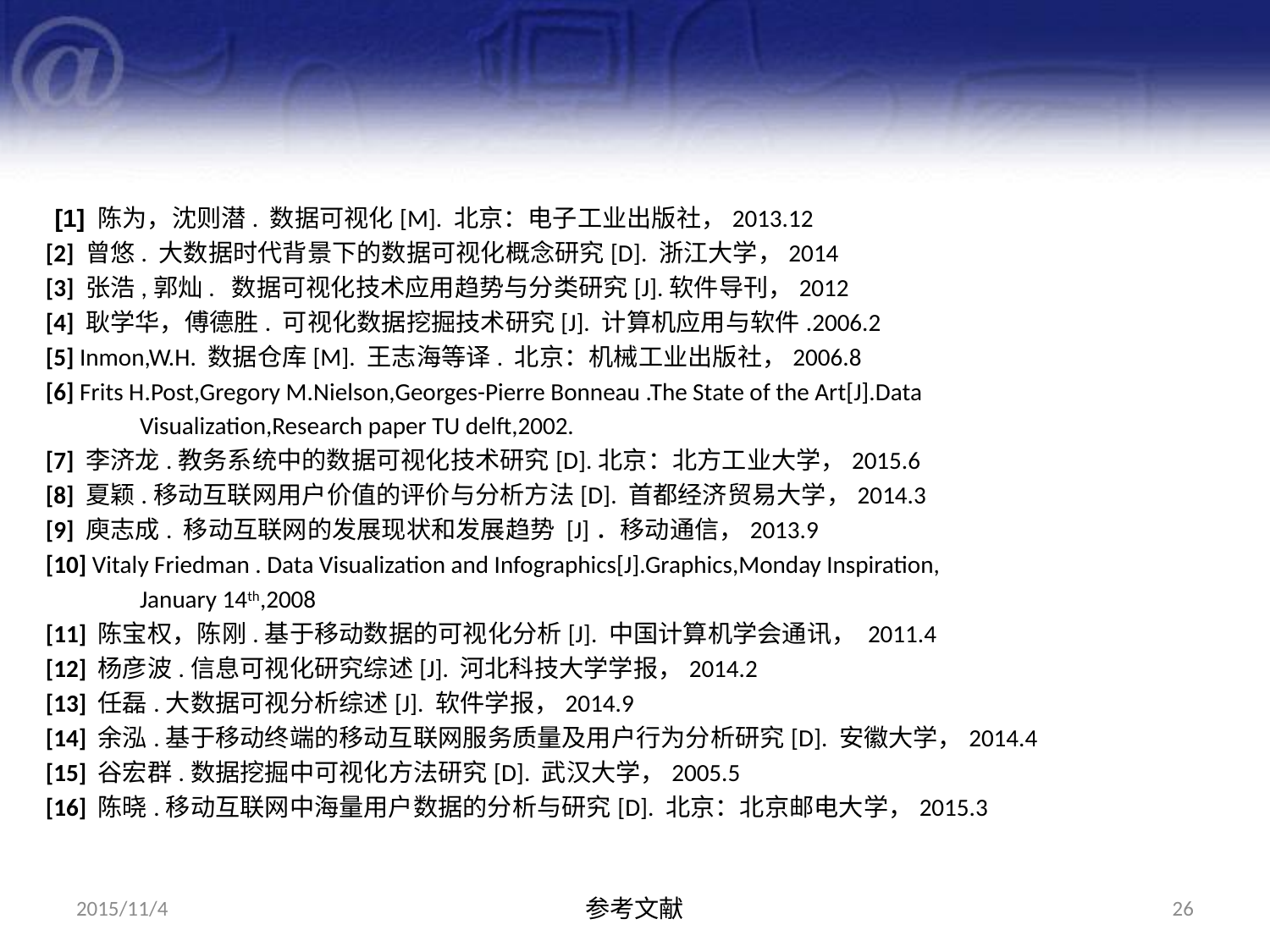

[1] 陈为，沈则潜. 数据可视化[M]. 北京：电子工业出版社，2013.12
      [2] 曾悠. 大数据时代背景下的数据可视化概念研究[D]. 浙江大学，2014
      [3] 张浩,郭灿.  数据可视化技术应用趋势与分类研究[J].软件导刊，2012
      [4] 耿学华，傅德胜. 可视化数据挖掘技术研究[J]. 计算机应用与软件.2006.2
      [5] Inmon,W.H. 数据仓库[M]. 王志海等译. 北京：机械工业出版社，2006.8
      [6] Frits H.Post,Gregory M.Nielson,Georges-Pierre Bonneau .The State of the Art[J].Data
	Visualization,Research paper TU delft,2002.
      [7] 李济龙.教务系统中的数据可视化技术研究[D].北京：北方工业大学，2015.6
      [8] 夏颖.移动互联网用户价值的评价与分析方法[D]. 首都经济贸易大学，2014.3
      [9] 庾志成. 移动互联网的发展现状和发展趋势 [J]．移动通信，2013.9
      [10] Vitaly Friedman . Data Visualization and Infographics[J].Graphics,Monday Inspiration,
	January 14th,2008
      [11] 陈宝权，陈刚.基于移动数据的可视化分析[J]. 中国计算机学会通讯， 2011.4
      [12] 杨彦波.信息可视化研究综述[J]. 河北科技大学学报，2014.2
      [13] 任磊.大数据可视分析综述[J]. 软件学报，2014.9
      [14] 余泓.基于移动终端的移动互联网服务质量及用户行为分析研究[D]. 安徽大学，2014.4
      [15] 谷宏群.数据挖掘中可视化方法研究[D]. 武汉大学，2005.5
      [16] 陈晓.移动互联网中海量用户数据的分析与研究[D]. 北京：北京邮电大学，2015.3
2015/11/4
参考文献
26